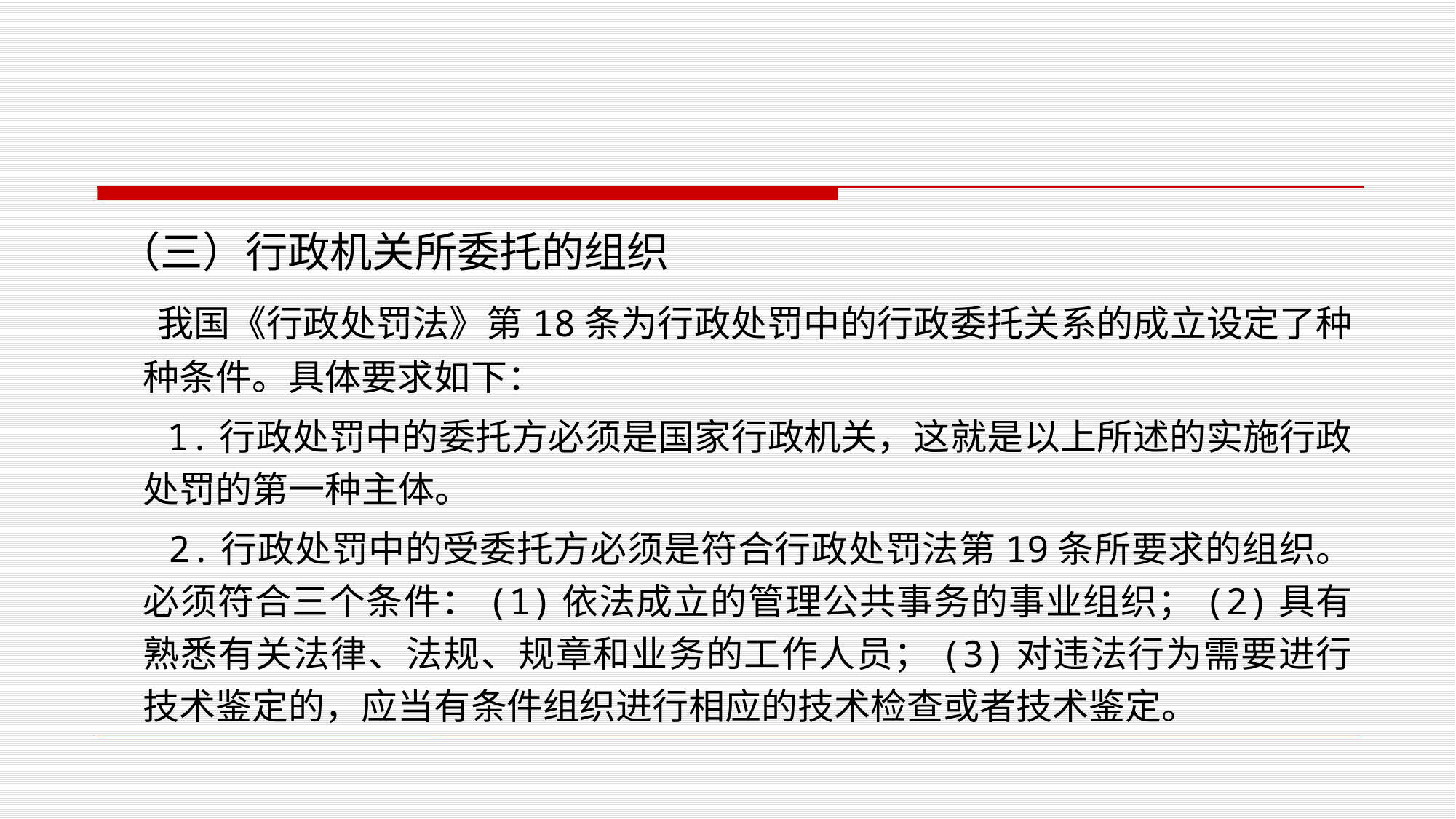

#
 （三）行政机关所委托的组织
     我国《行政处罚法》第18条为行政处罚中的行政委托关系的成立设定了种种条件。具体要求如下：
   1.行政处罚中的委托方必须是国家行政机关，这就是以上所述的实施行政处罚的第一种主体。
   2.行政处罚中的受委托方必须是符合行政处罚法第19条所要求的组织。必须符合三个条件：(1)依法成立的管理公共事务的事业组织；(2)具有熟悉有关法律、法规、规章和业务的工作人员；(3)对违法行为需要进行技术鉴定的，应当有条件组织进行相应的技术检查或者技术鉴定。